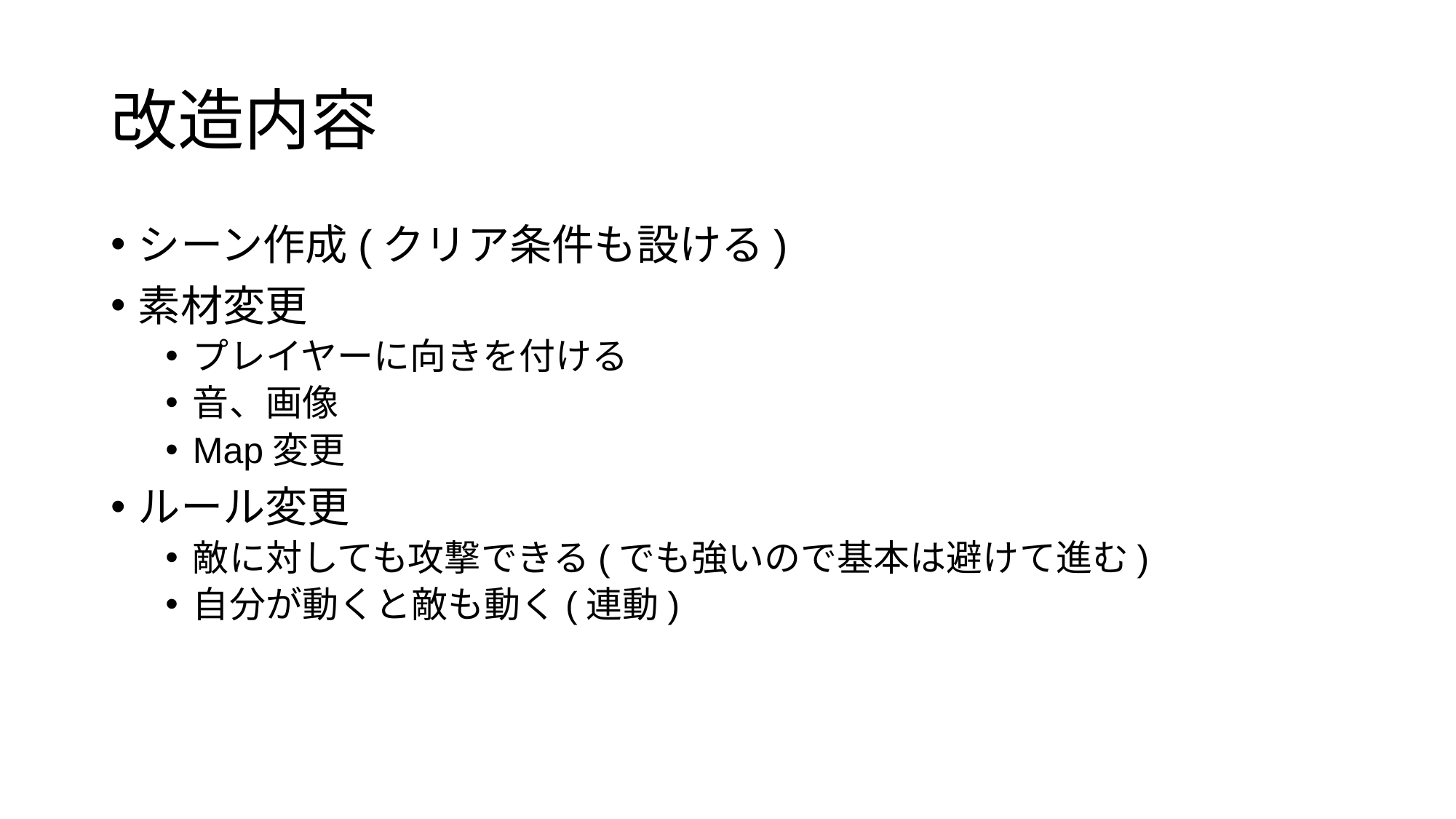

# 改造内容
シーン作成(クリア条件も設ける)
素材変更
プレイヤーに向きを付ける
音、画像
Map変更
ルール変更
敵に対しても攻撃できる(でも強いので基本は避けて進む)
自分が動くと敵も動く(連動)